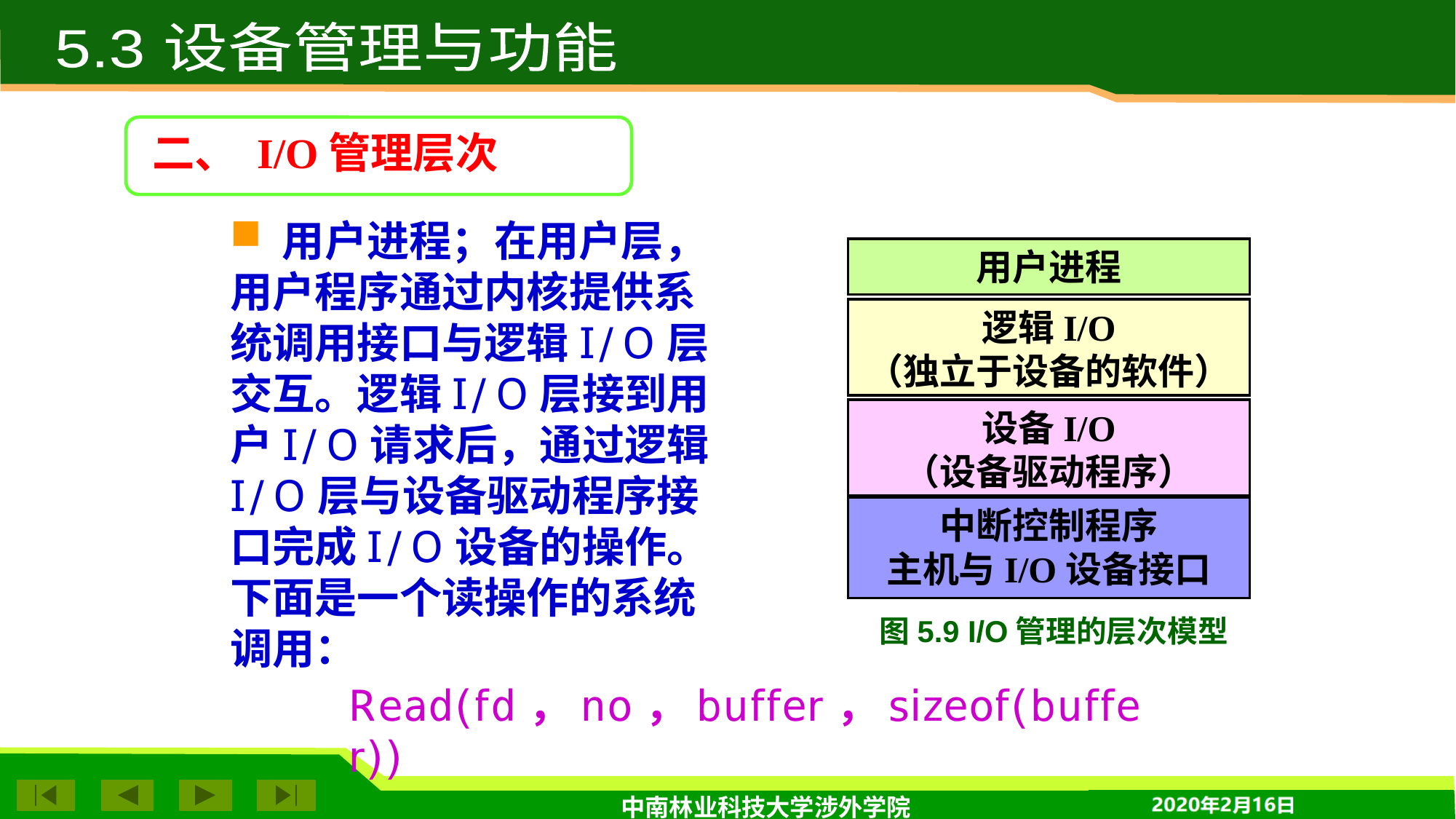

5.3 设备管理与功能

二、 I/O管理层次
 用户进程；在用户层，用户程序通过内核提供系统调用接口与逻辑I/O层交互。逻辑I/O层接到用户I/O请求后，通过逻辑I/O层与设备驱动程序接口完成I/O设备的操作。下面是一个读操作的系统调用：
用户进程
逻辑I/O
（独立于设备的软件）
设备I/O
（设备驱动程序）
中断控制程序
主机与I/O设备接口
图5.9 I/O管理的层次模型
Read(fd，no，buffer，sizeof(buffer))